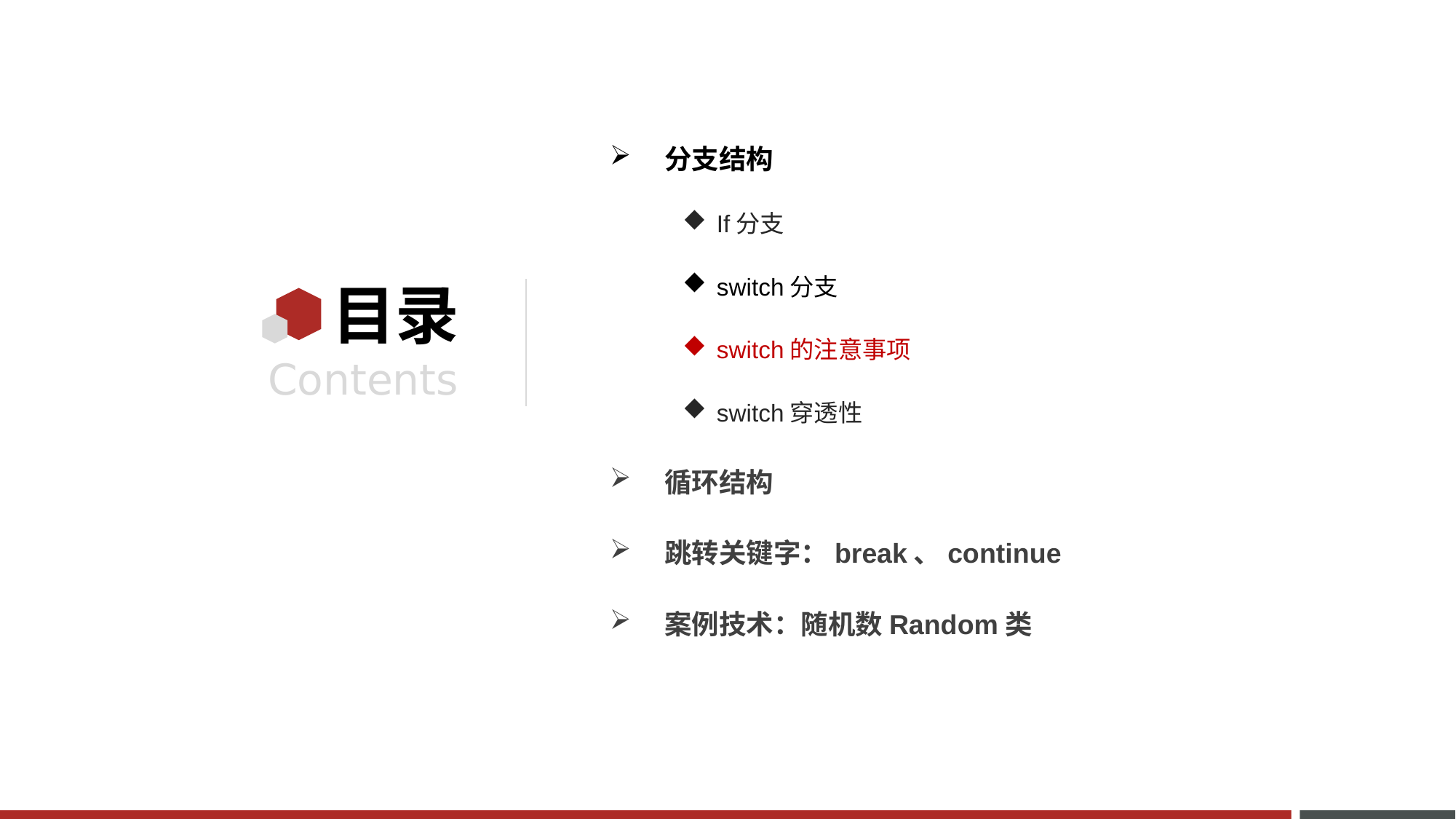

分支结构
If分支
switch分支
switch的注意事项
switch穿透性
循环结构
跳转关键字：break、continue
案例技术：随机数Random类